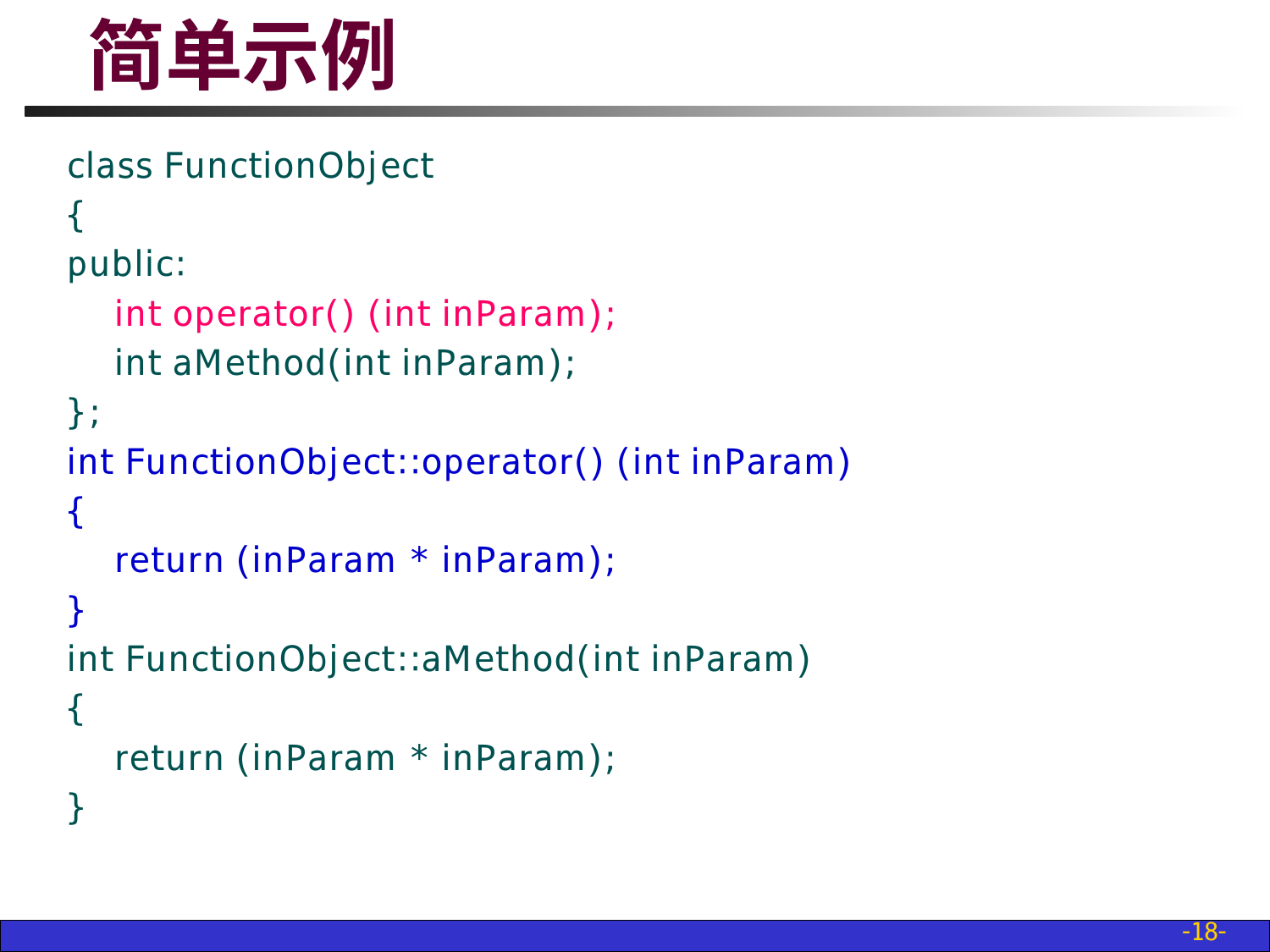

# 简单示例
class FunctionObject
{
public:
	int operator() (int inParam);
	int aMethod(int inParam);
};
int FunctionObject::operator() (int inParam)
{
	return (inParam * inParam);
}
int FunctionObject::aMethod(int inParam)
{
	return (inParam * inParam);
}
-18-